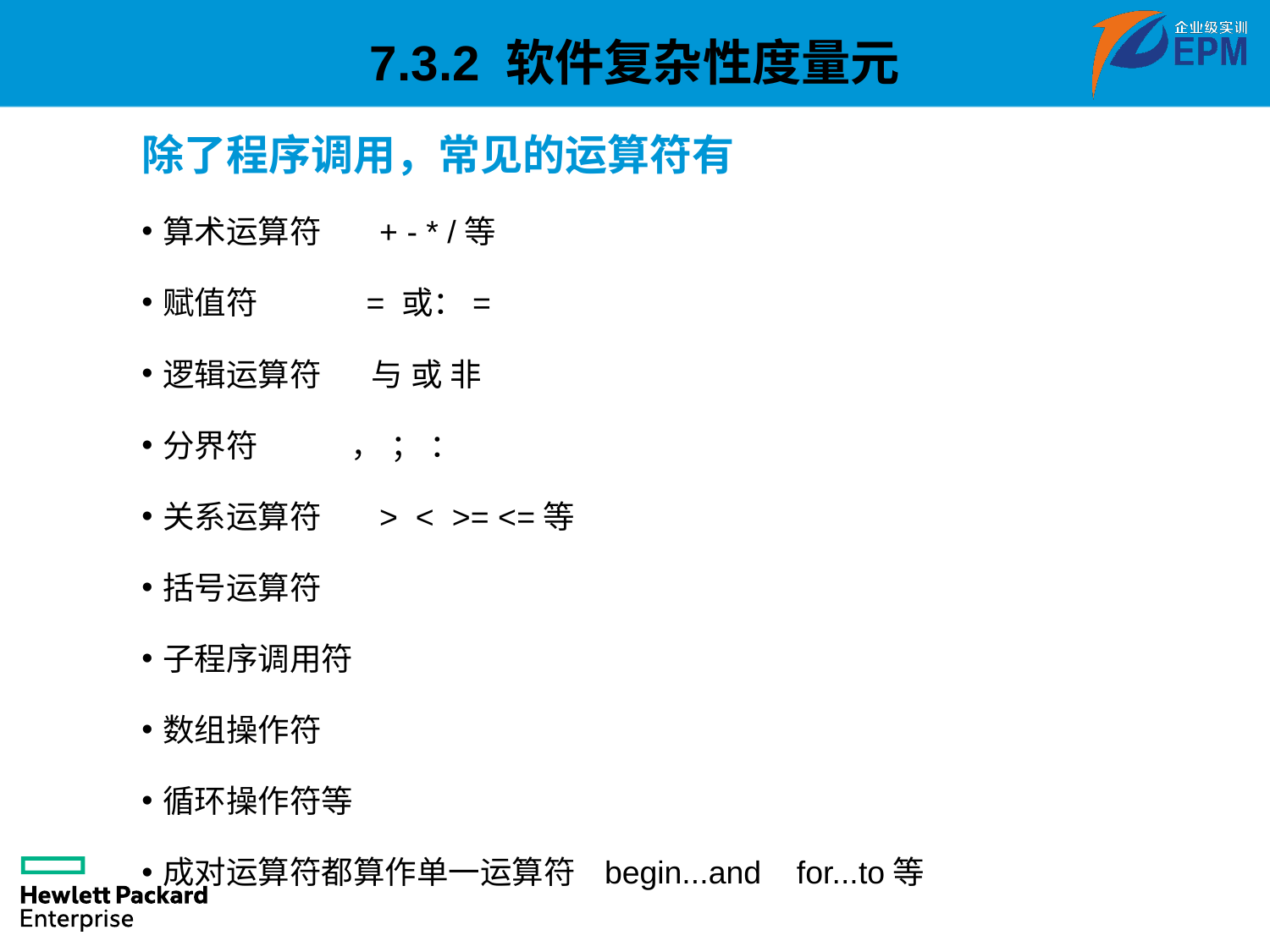

7.3.2 软件复杂性度量元
除了程序调用，常见的运算符有
算术运算符       + - * /等
赋值符              = 或：=
逻辑运算符       与 或 非
分界符             ， ； ：
关系运算符       >  <  >= <=等
括号运算符
子程序调用符
数组操作符
循环操作符等
成对运算符都算作单一运算符   begin...and    for...to等